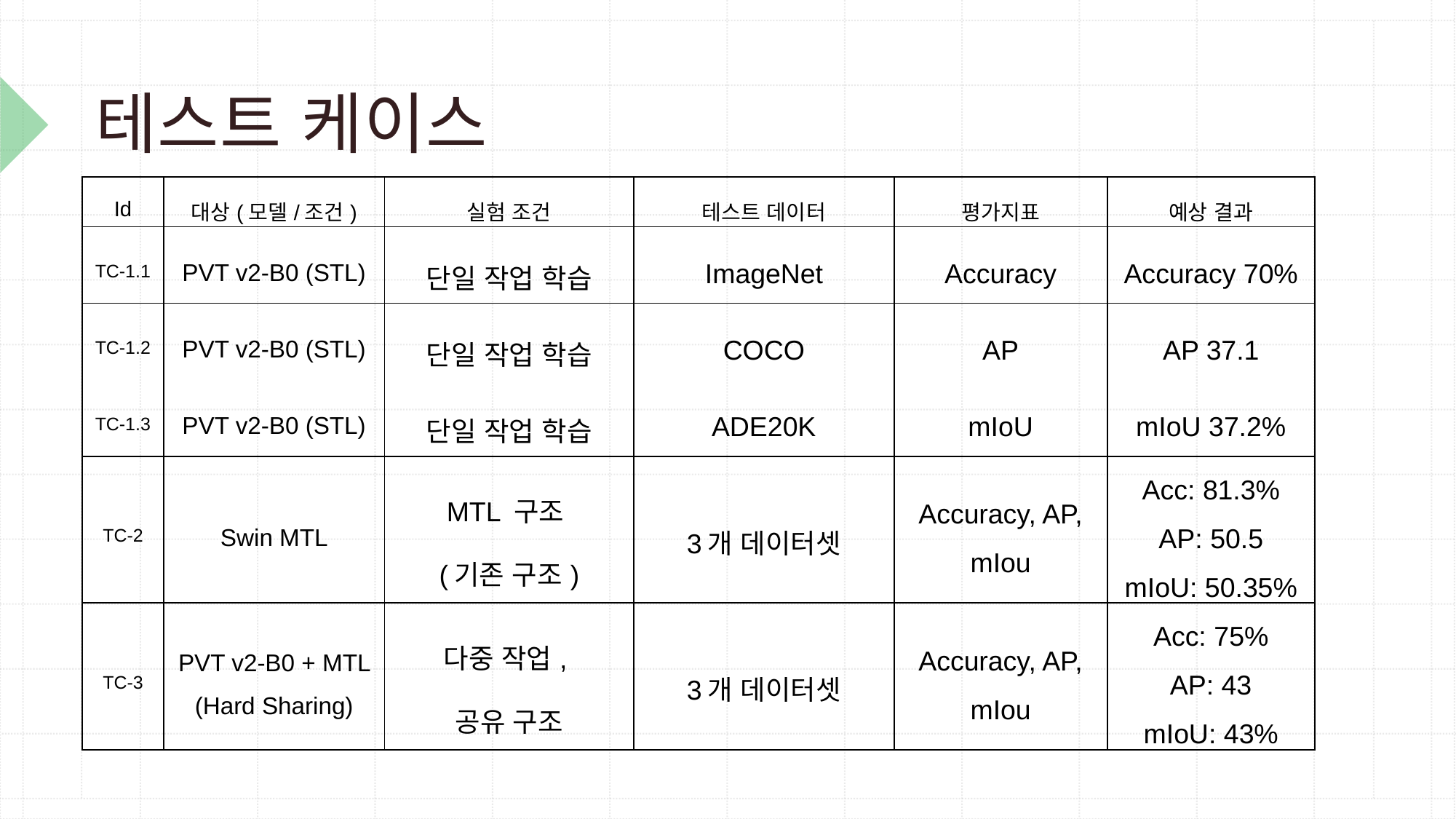

# 테스트 케이스
| Id | 대상(모델/조건) | 실험 조건 | 테스트 데이터 | 평가지표 | 예상 결과 |
| --- | --- | --- | --- | --- | --- |
| TC-1.1 | PVT v2-B0 (STL) | 단일 작업 학습 | ImageNet | Accuracy | Accuracy 70% |
| TC-1.2 | PVT v2-B0 (STL) | 단일 작업 학습 | COCO | AP | AP 37.1 |
| TC-1.3 | PVT v2-B0 (STL) | 단일 작업 학습 | ADE20K | mIoU | mIoU 37.2% |
| TC-2 | Swin MTL | MTL 구조 (기존 구조) | 3개 데이터셋 | Accuracy, AP, mIou | Acc: 81.3% AP: 50.5 mIoU: 50.35% |
| TC-3 | PVT v2-B0 + MTL (Hard Sharing) | 다중 작업, 공유 구조 | 3개 데이터셋 | Accuracy, AP, mIou | Acc: 75% AP: 43 mIoU: 43% |